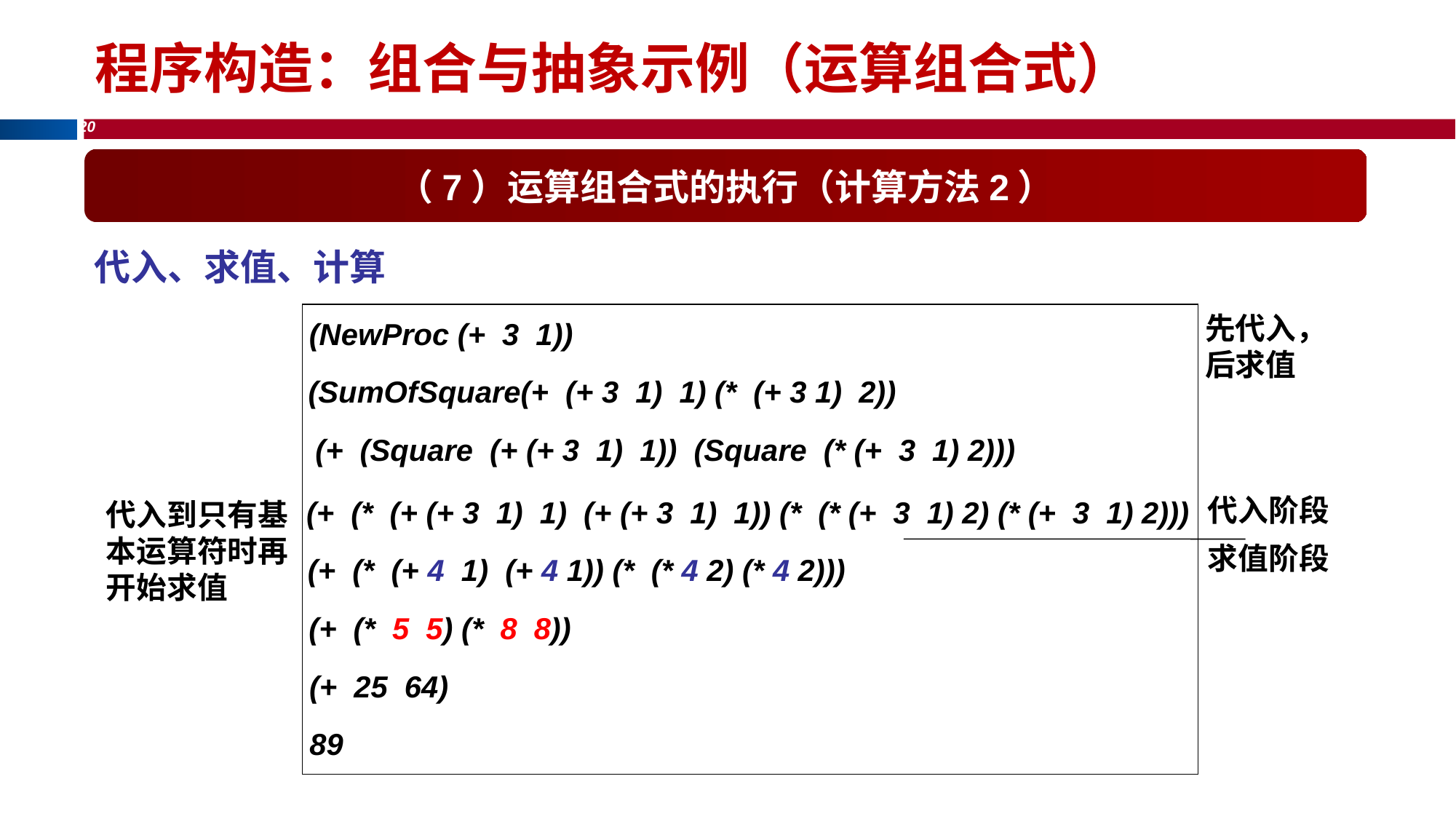

程序构造：组合与抽象示例（运算组合式）
（7）运算组合式的执行（计算方法2）
代入、求值、计算
先代入，后求值

(NewProc (+  3  1))
(SumOfSquare(+  (+ 3  1)  1) (*  (+ 3 1)  2))
(+  (Square  (+ (+ 3  1)  1))  (Square  (* (+  3  1) 2)))
代入阶段
(+  (*  (+ (+ 3  1)  1)  (+ (+ 3  1)  1)) (*  (* (+  3  1) 2) (* (+  3  1) 2)))
代入到只有基本运算符时再开始求值
求值阶段

(+  (*  (+ 4  1)  (+ 4 1)) (*  (* 4 2) (* 4 2)))
(+  (*  5  5) (*  8  8))
(+  25  64)
89